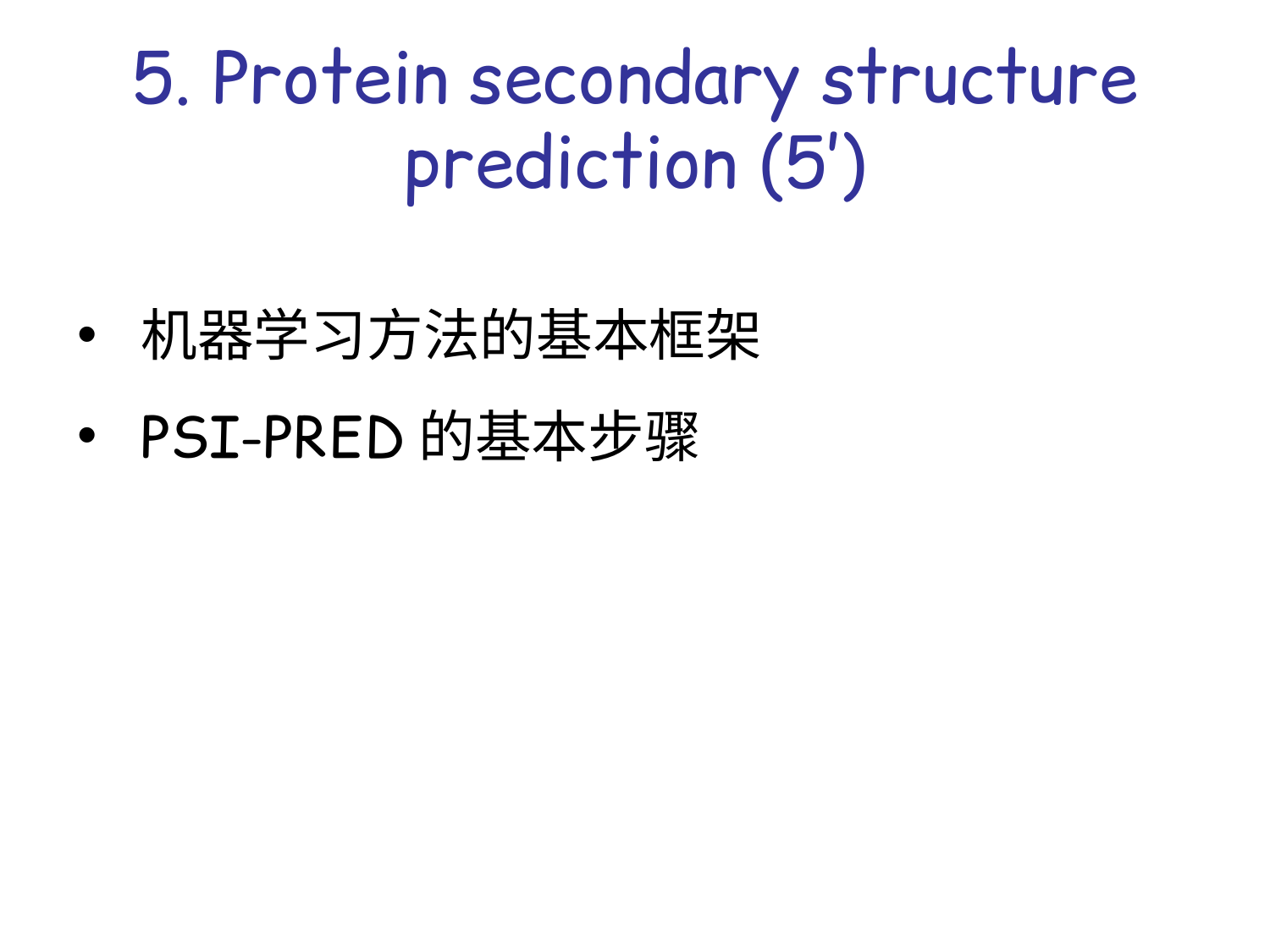

5. Protein secondary structure prediction (5’)
机器学习方法的基本框架
PSI-PRED的基本步骤